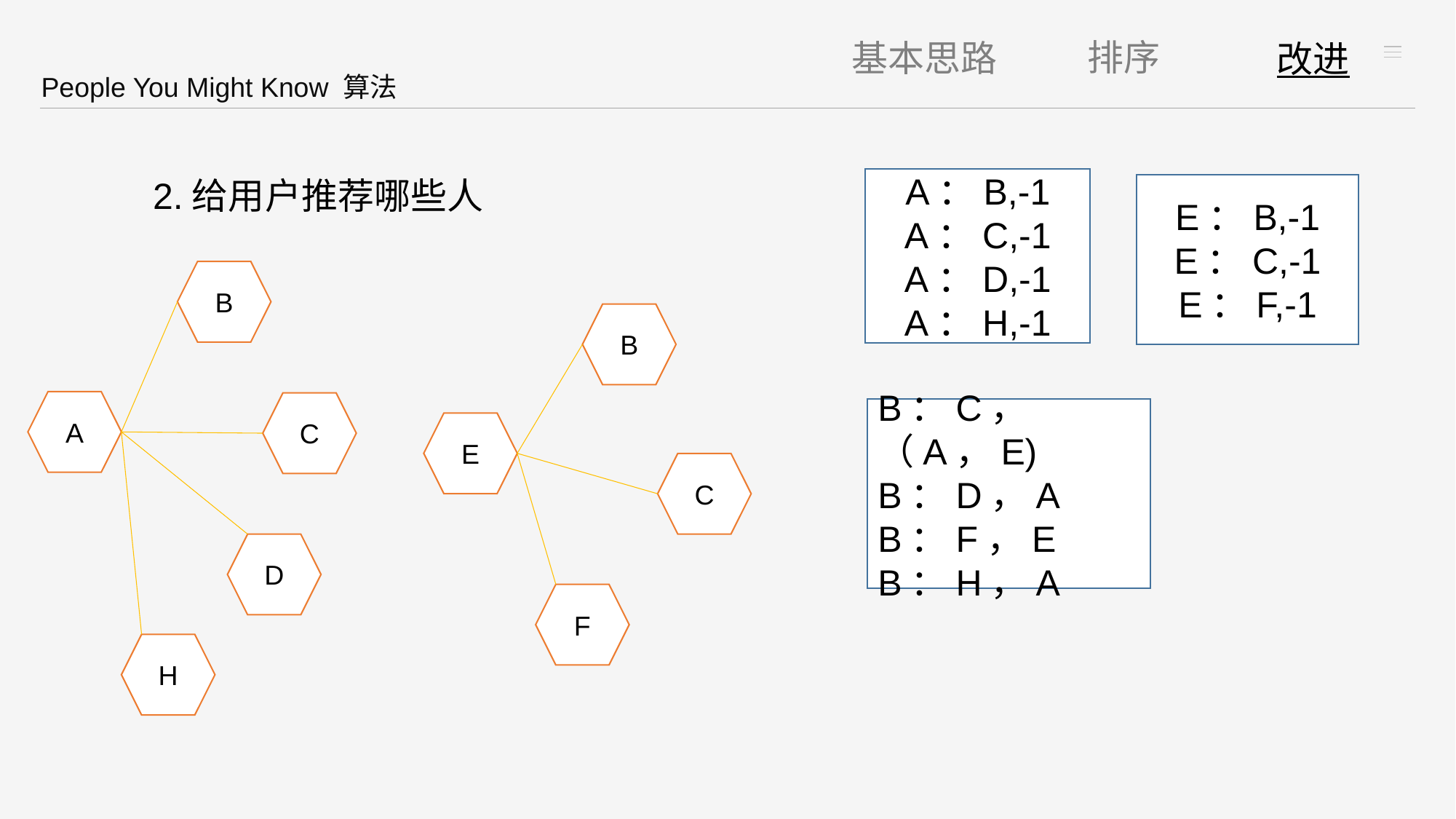

排序
基本思路
改进
People You Might Know 算法
2.给用户推荐哪些人
A：B,-1
A：C,-1
A：D,-1
A：H,-1
E：B,-1
E：C,-1
E：F,-1
B
B
A
C
B：C，（A，E)
B：D，A
B：F，E
B：H，A
E
C
D
F
H